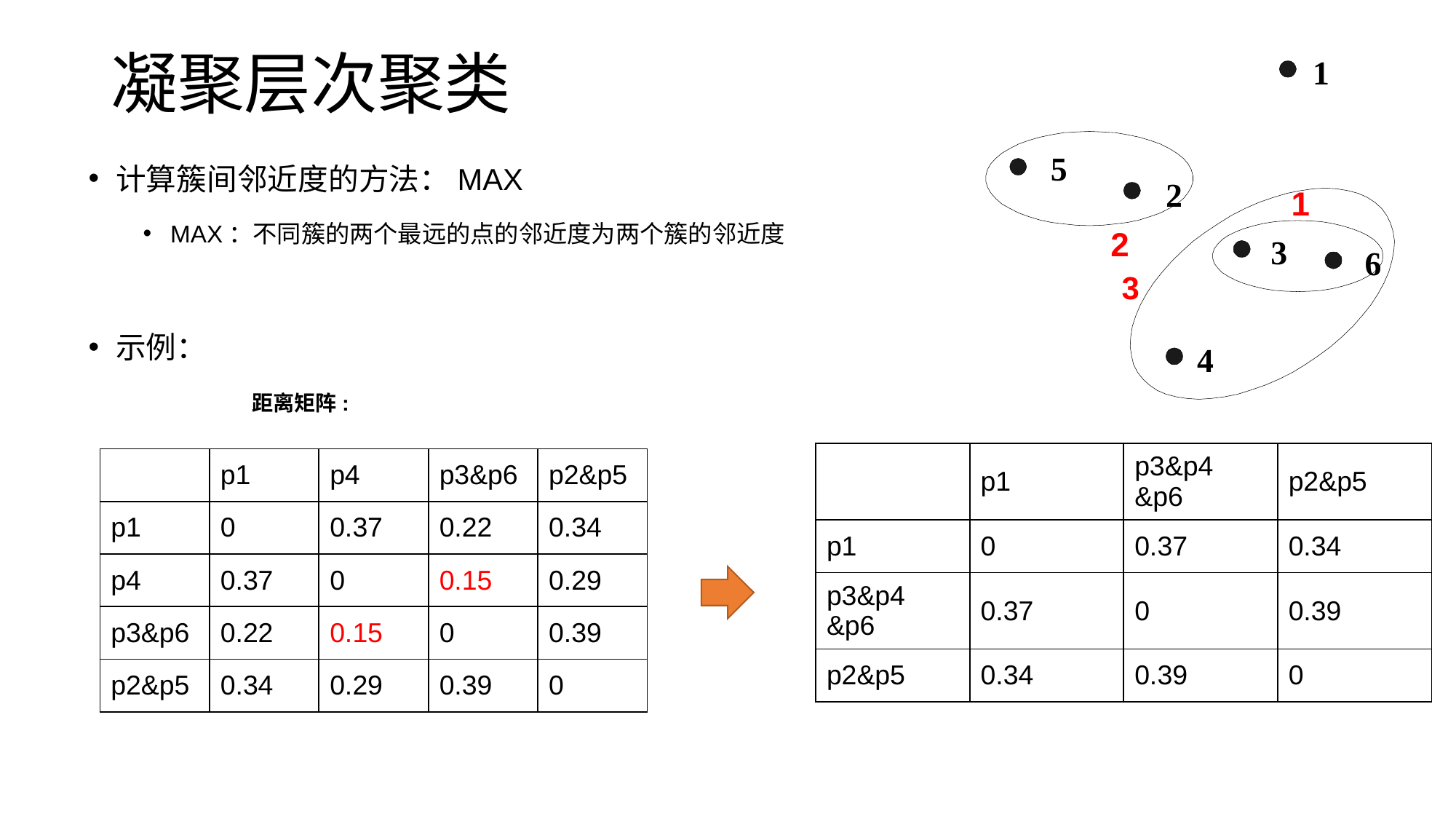

# 凝聚层次聚类
1

5

2

3

6

4

2
计算簇间邻近度的方法：MAX
MAX：不同簇的两个最远的点的邻近度为两个簇的邻近度

示例：

1

3

距离矩阵:
|  | p1 | p3&p4 &p6 | p2&p5 |
| --- | --- | --- | --- |
| p1 | 0 | 0.37 | 0.34 |
| p3&p4 &p6 | 0.37 | 0 | 0.39 |
| p2&p5 | 0.34 | 0.39 | 0 |
|  | p1 | p4 | p3&p6 | p2&p5 |
| --- | --- | --- | --- | --- |
| p1 | 0 | 0.37 | 0.22 | 0.34 |
| p4 | 0.37 | 0 | 0.15 | 0.29 |
| p3&p6 | 0.22 | 0.15 | 0 | 0.39 |
| p2&p5 | 0.34 | 0.29 | 0.39 | 0 |